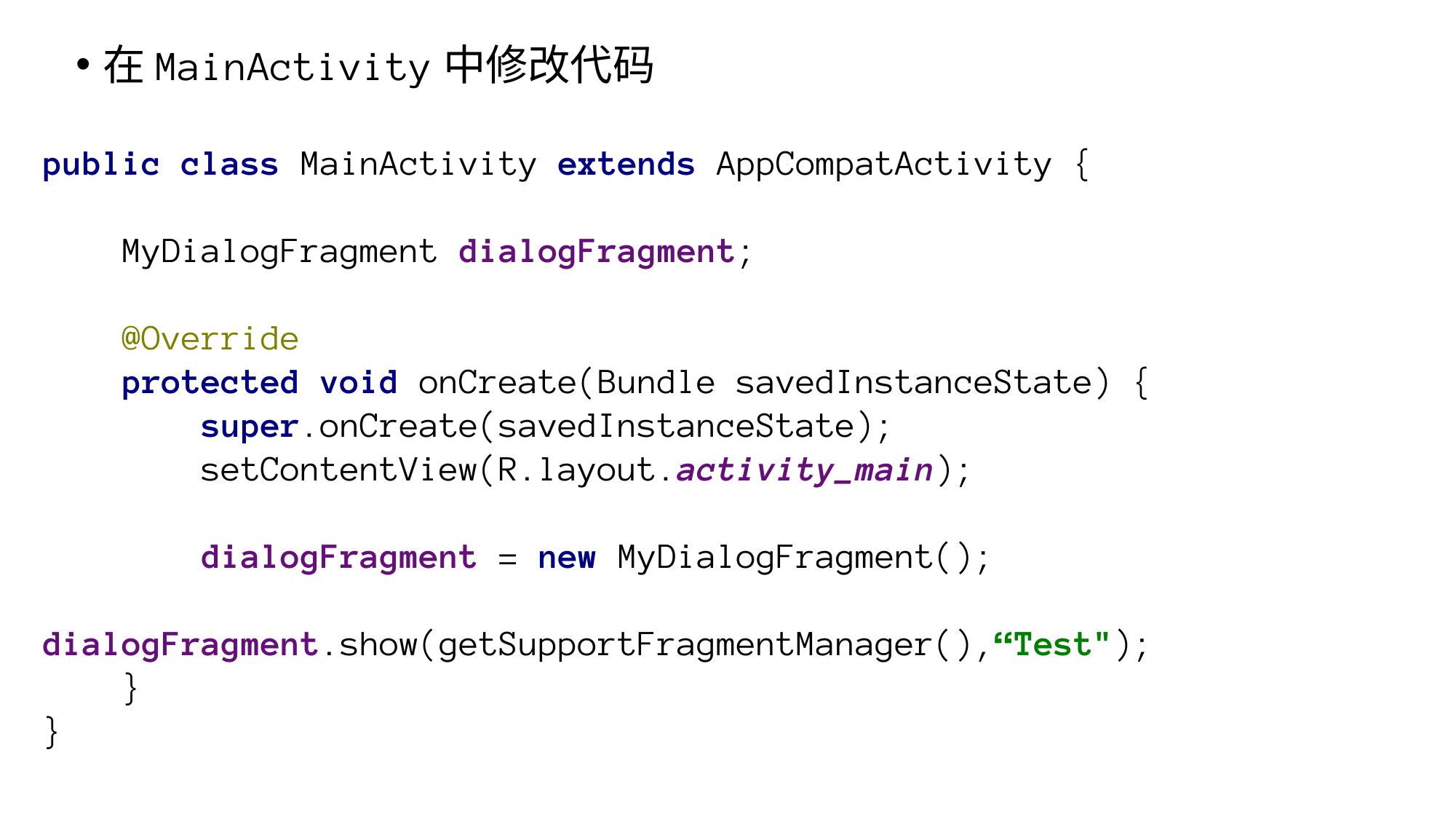

在MainActivity中修改代码

public class MainActivity extends AppCompatActivity {
    MyDialogFragment dialogFragment;
    @Override
    protected void onCreate(Bundle savedInstanceState) {
        super.onCreate(savedInstanceState);
        setContentView(R.layout.activity_main);
        dialogFragment = new MyDialogFragment();
        			  	 		dialogFragment.show(getSupportFragmentManager(),“Test");
    }
}